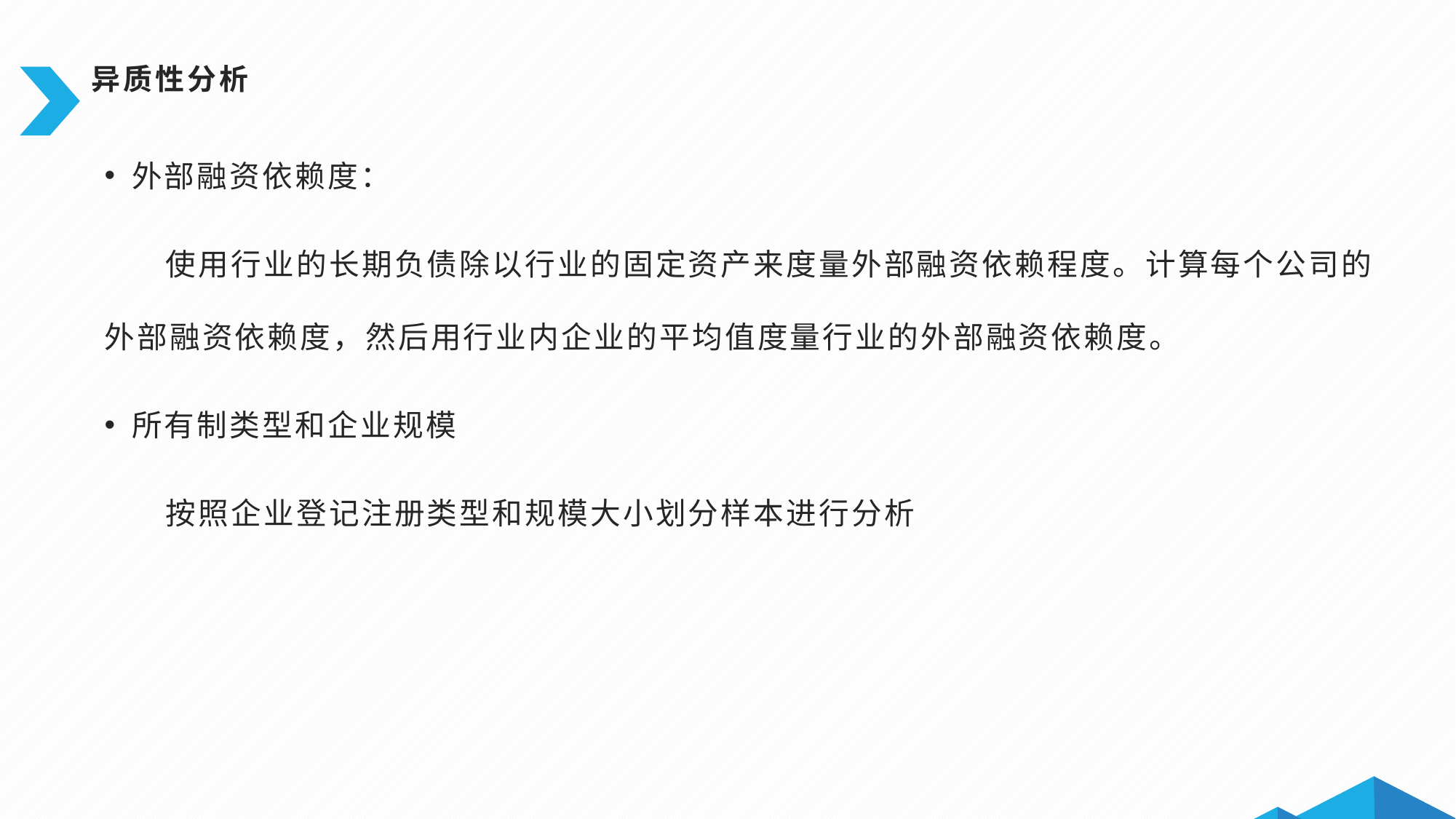

# 异质性分析

外部融资依赖度：
      使用行业的长期负债除以行业的固定资产来度量外部融资依赖程度。计算每个公司的外部融资依赖度，然后用行业内企业的平均值度量行业的外部融资依赖度。
所有制类型和企业规模
      按照企业登记注册类型和规模大小划分样本进行分析

23